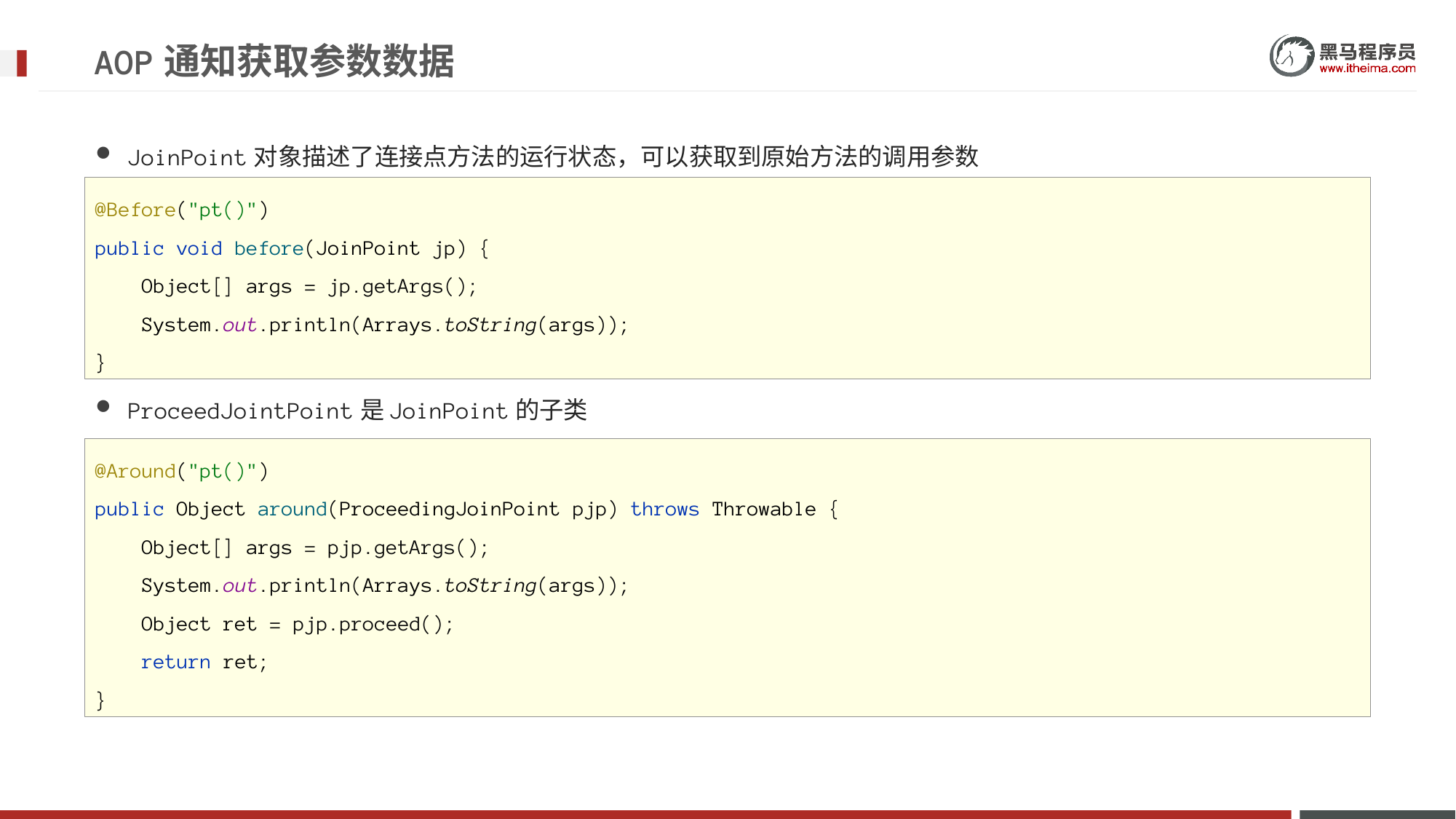

# AOP通知获取参数数据
JoinPoint对象描述了连接点方法的运行状态，可以获取到原始方法的调用参数

ProceedJointPoint是JoinPoint的子类

@Before("pt()")
public void before(JoinPoint jp) {
    Object[] args = jp.getArgs();
    System.out.println(Arrays.toString(args));
}
@Around("pt()")
public Object around(ProceedingJoinPoint pjp) throws Throwable {
    Object[] args = pjp.getArgs();
    System.out.println(Arrays.toString(args));
    Object ret = pjp.proceed();
    return ret;
}